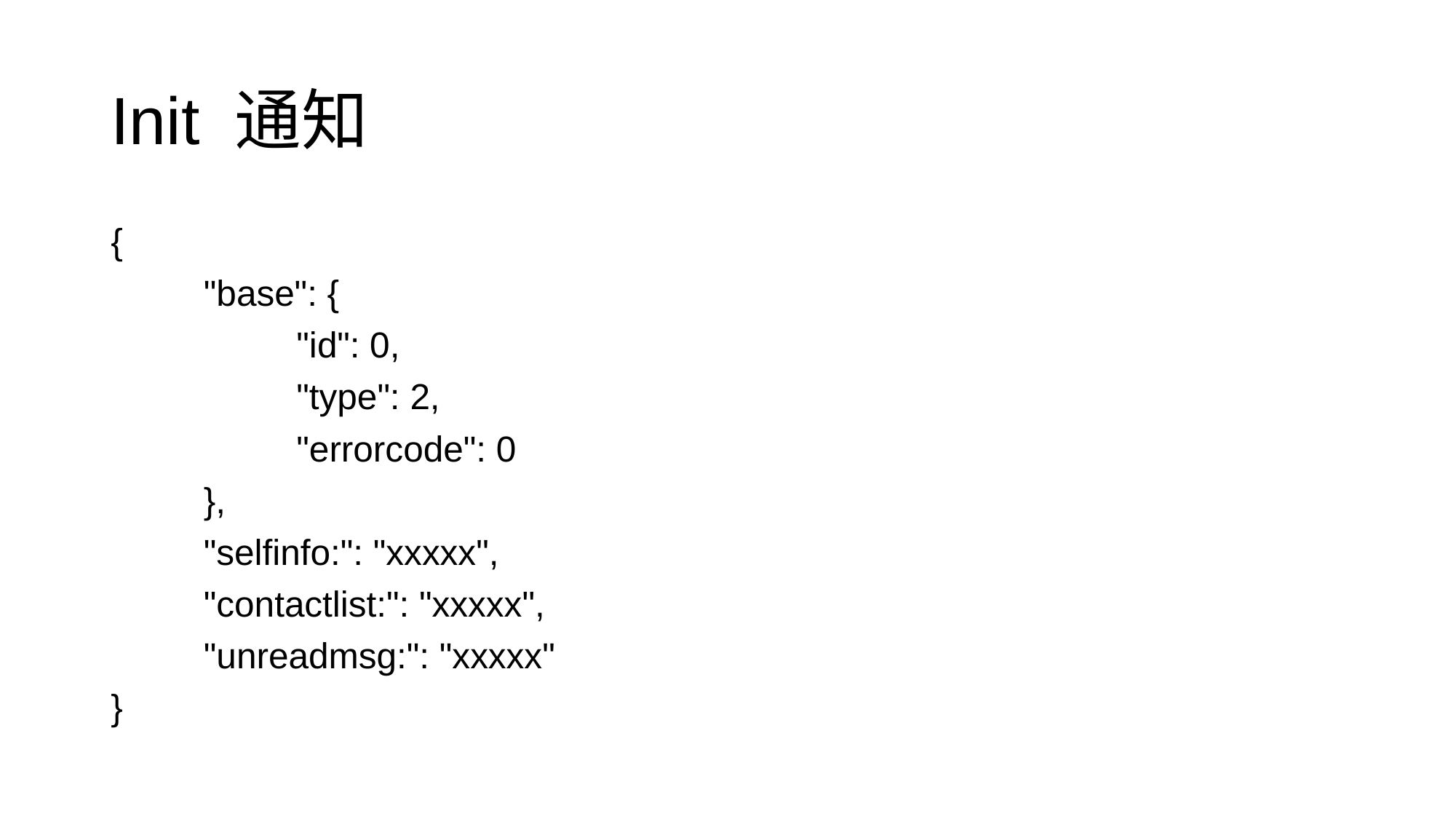

# Init 通知
{
	"base": {
		"id": 0,
		"type": 2,
		"errorcode": 0
	},
	"selfinfo:": "xxxxx",
	"contactlist:": "xxxxx",
	"unreadmsg:": "xxxxx"
}